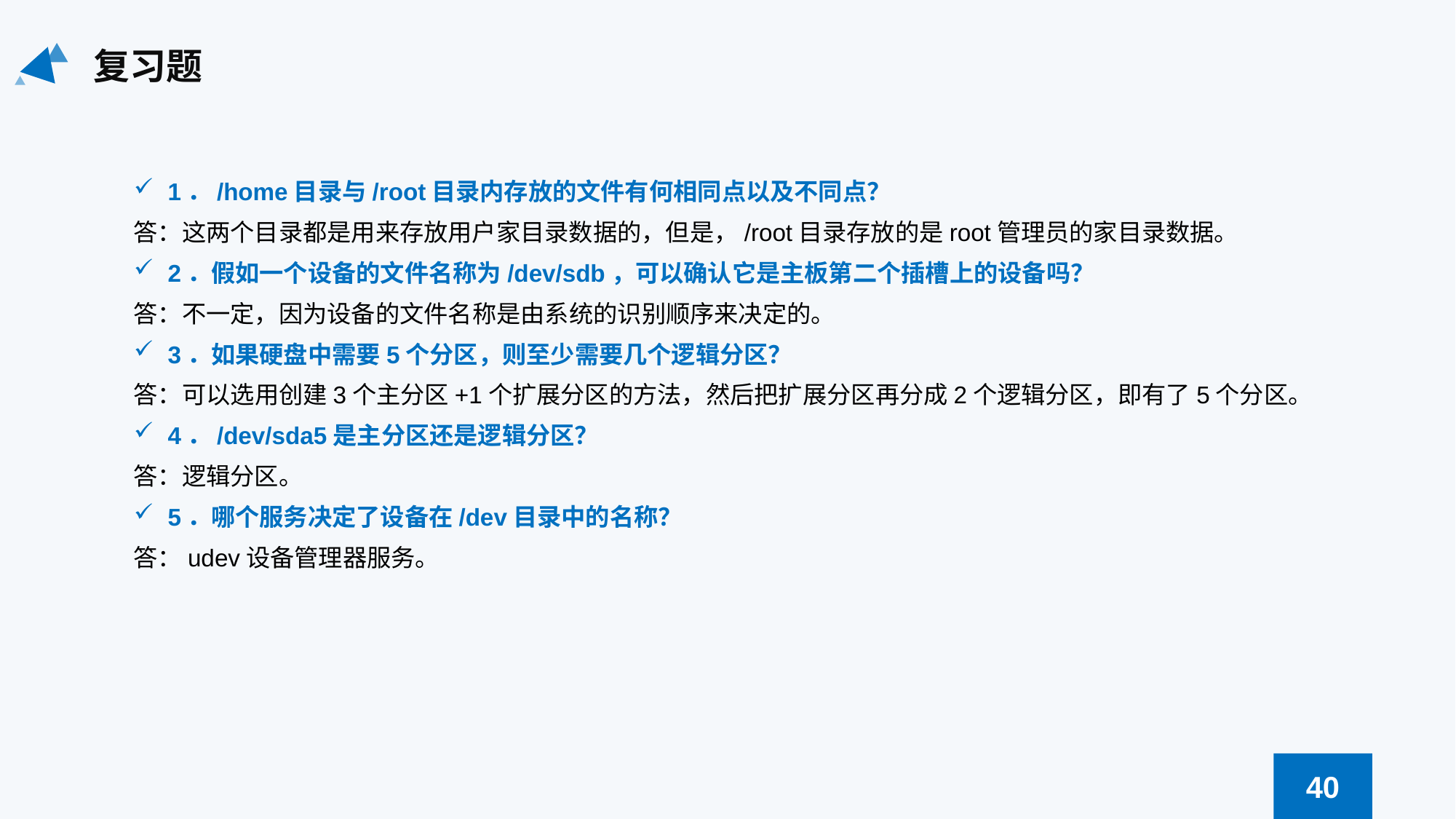

复习题

1．/home目录与/root目录内存放的文件有何相同点以及不同点？
答：这两个目录都是用来存放用户家目录数据的，但是，/root目录存放的是root管理员的家目录数据。
2．假如一个设备的文件名称为/dev/sdb，可以确认它是主板第二个插槽上的设备吗？
答：不一定，因为设备的文件名称是由系统的识别顺序来决定的。
3．如果硬盘中需要5个分区，则至少需要几个逻辑分区？
答：可以选用创建3个主分区+1个扩展分区的方法，然后把扩展分区再分成2个逻辑分区，即有了5个分区。
4．/dev/sda5是主分区还是逻辑分区？
答：逻辑分区。
5．哪个服务决定了设备在/dev目录中的名称？
答：udev设备管理器服务。

40